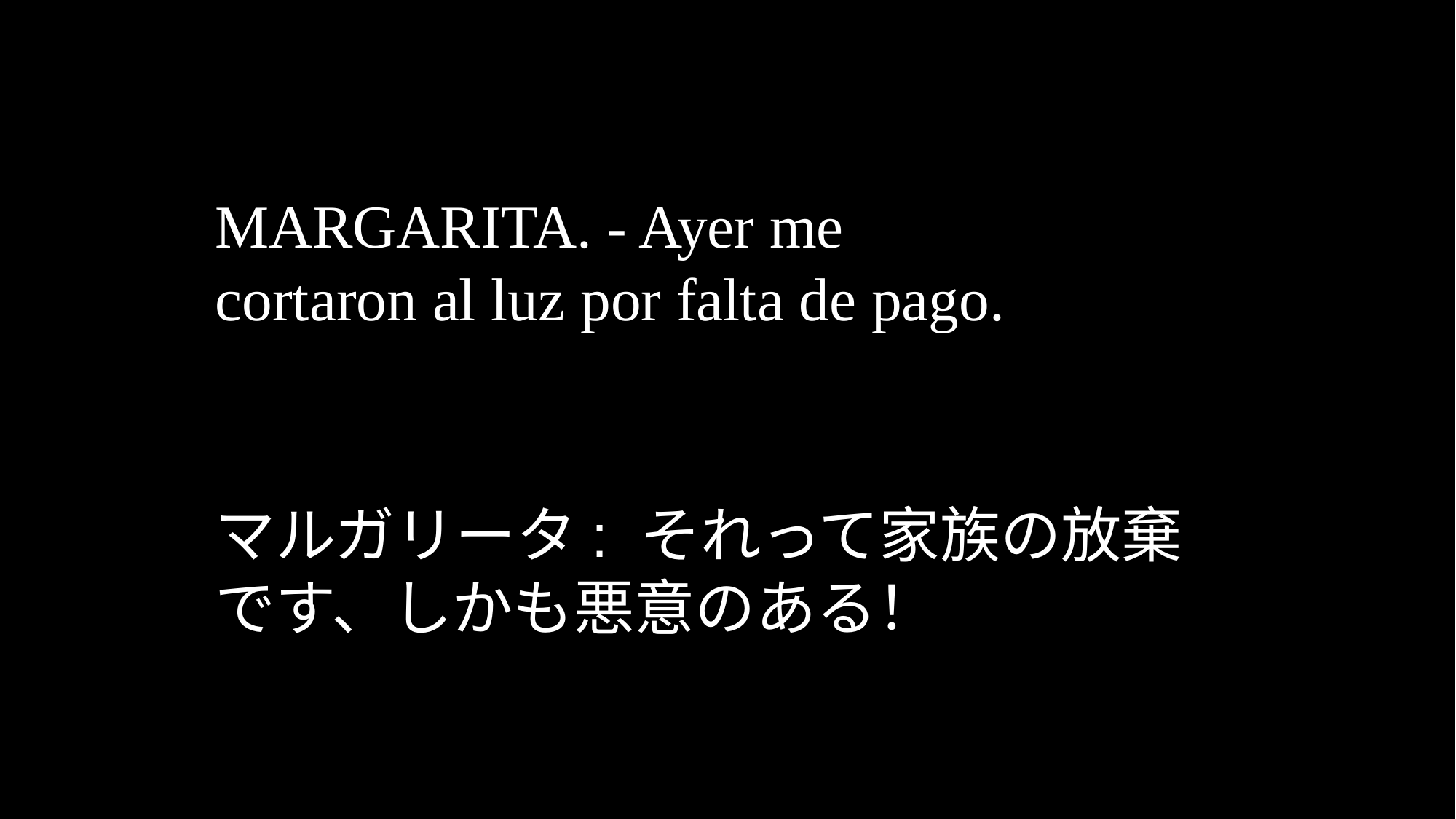

MARGARITA. - Ayer me cortaron al luz por falta de pago.

マルガリータ: それって家族の放棄です、しかも悪意のある！